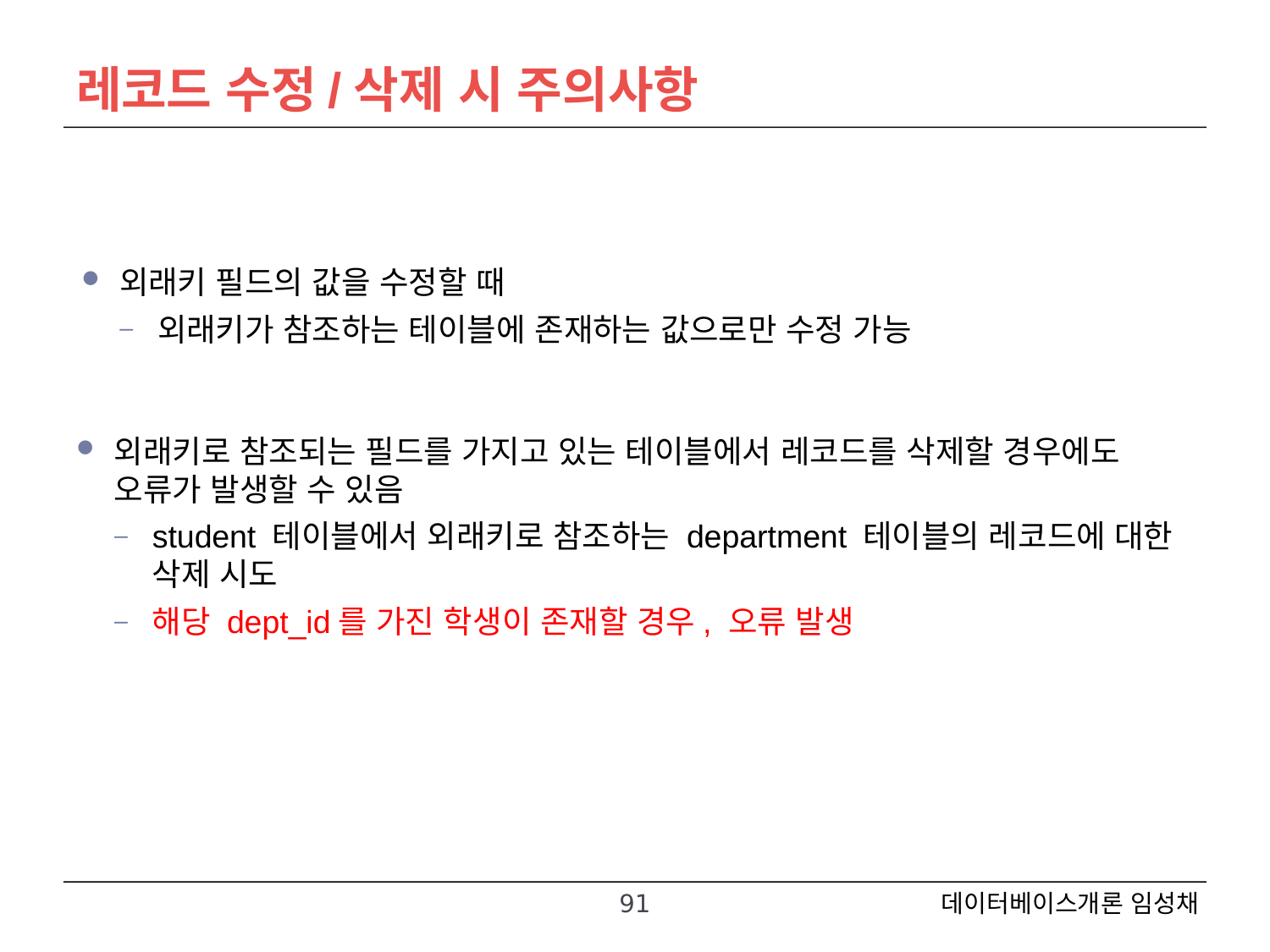

# 레코드 수정/삭제 시 주의사항
외래키 필드의 값을 수정할 때
외래키가 참조하는 테이블에 존재하는 값으로만 수정 가능

외래키로 참조되는 필드를 가지고 있는 테이블에서 레코드를 삭제할 경우에도 오류가 발생할 수 있음
student 테이블에서 외래키로 참조하는 department 테이블의 레코드에 대한 삭제 시도
해당 dept_id를 가진 학생이 존재할 경우, 오류 발생

91
데이터베이스개론 임성채